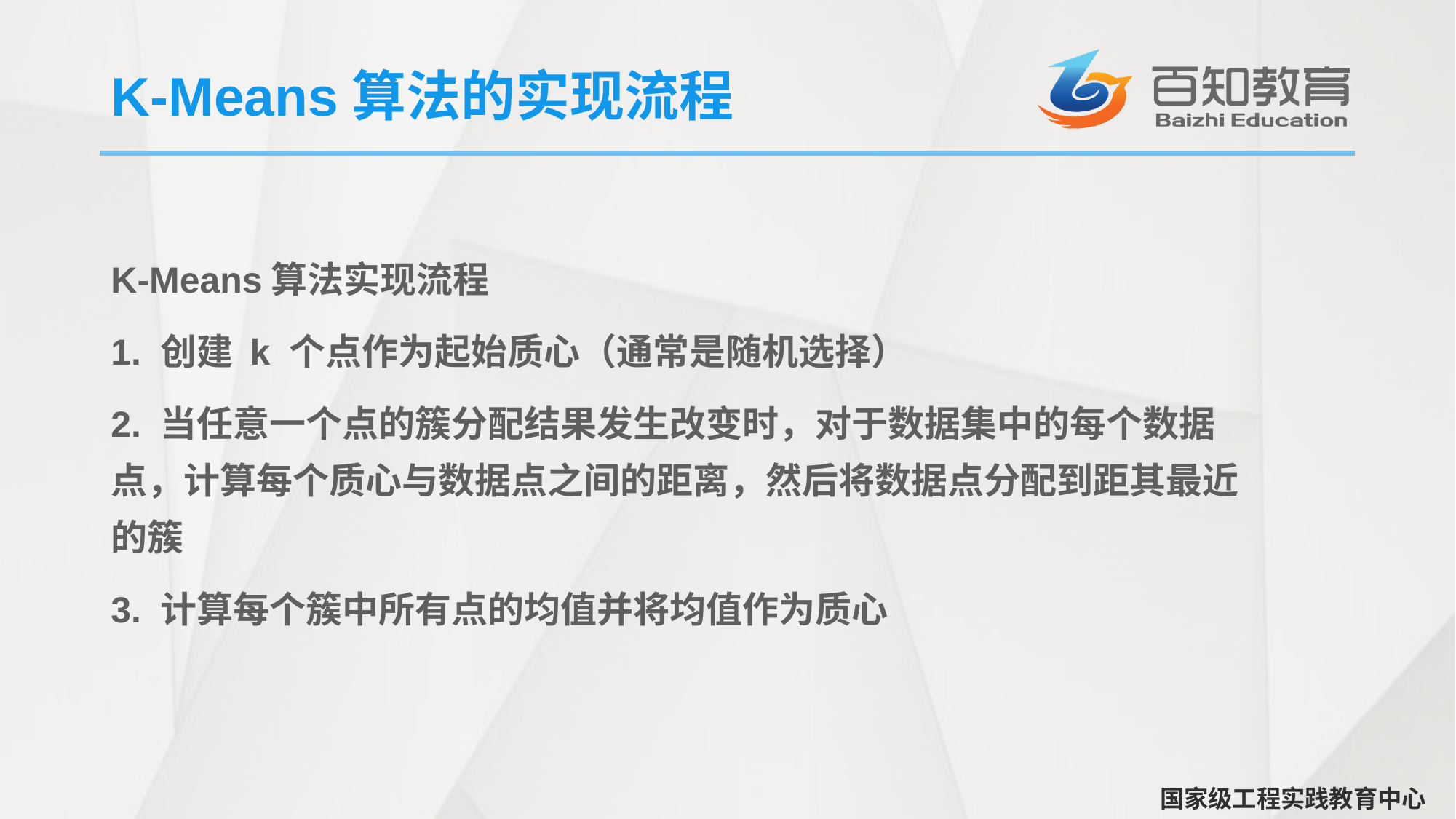

# K-Means算法的实现流程

K-Means算法实现流程
1. 创建 k 个点作为起始质心（通常是随机选择）
2. 当任意一个点的簇分配结果发生改变时，对于数据集中的每个数据点，计算每个质心与数据点之间的距离，然后将数据点分配到距其最近的簇
3. 计算每个簇中所有点的均值并将均值作为质心